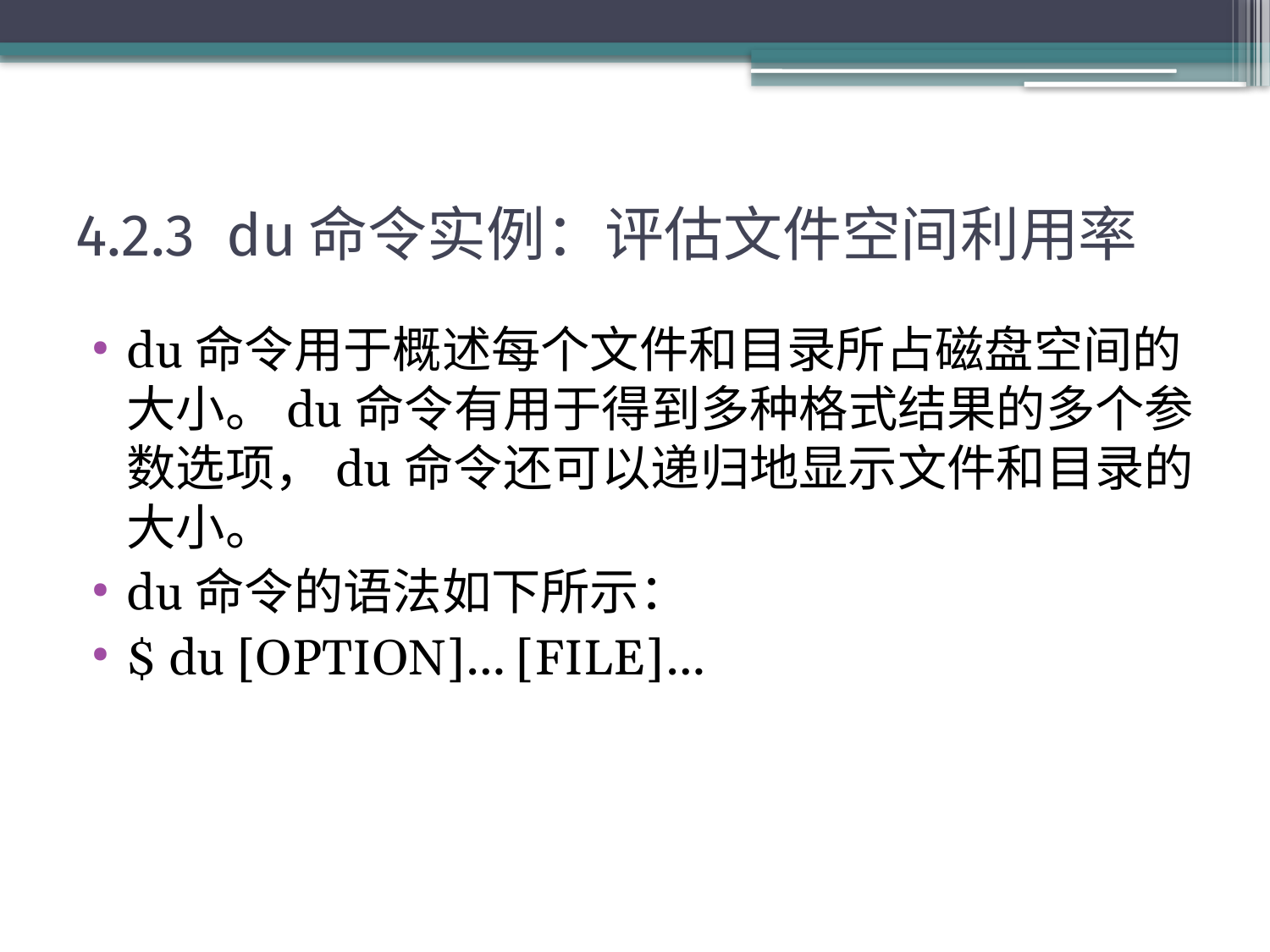

# 4.2.3  du命令实例：评估文件空间利用率
du命令用于概述每个文件和目录所占磁盘空间的大小。du命令有用于得到多种格式结果的多个参数选项，du命令还可以递归地显示文件和目录的大小。
du命令的语法如下所示：
$ du [OPTION]… [FILE]…